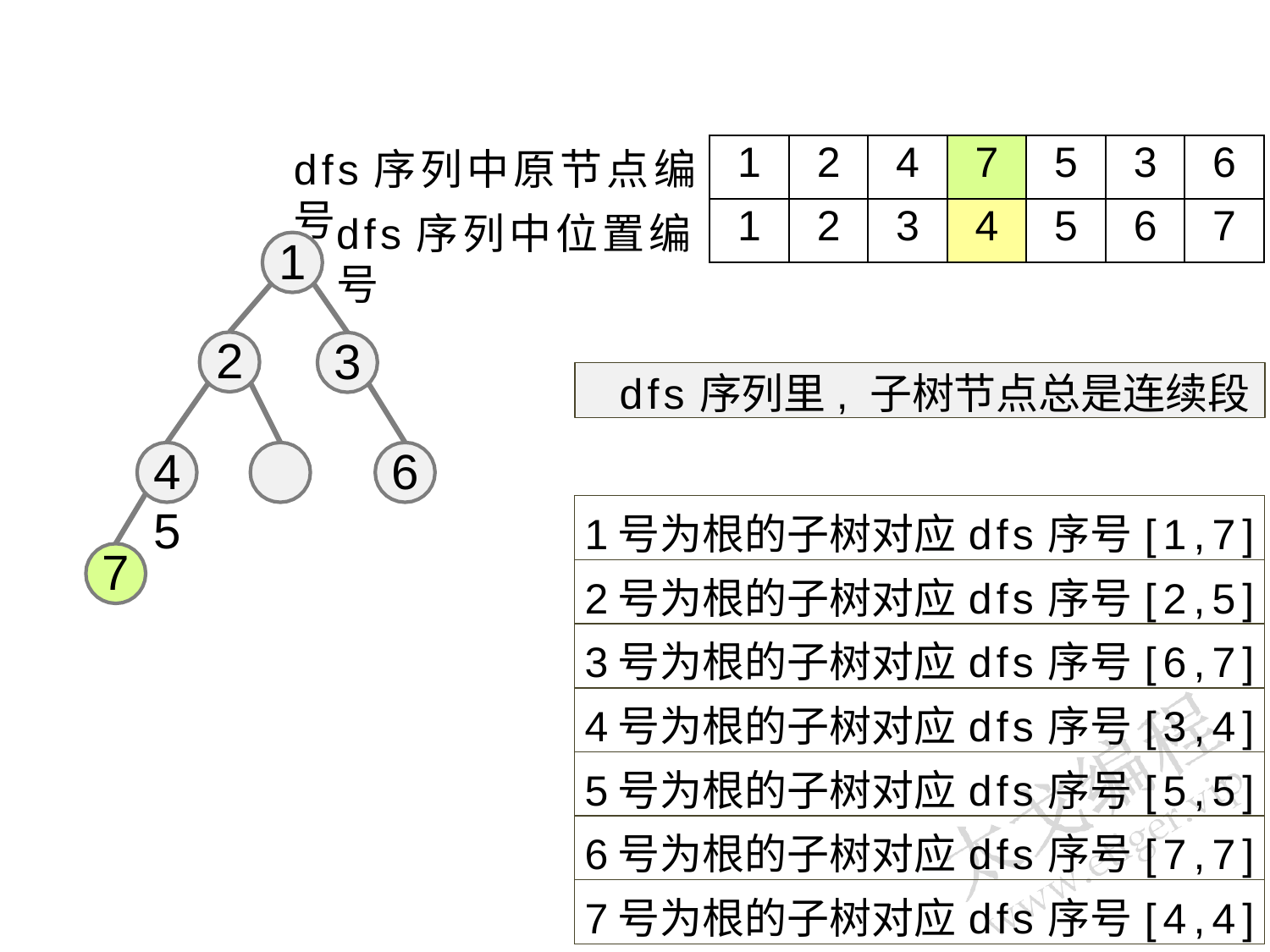

| 1 | 2 | 4 | 7 | 5 | 3 | 6 |
| --- | --- | --- | --- | --- | --- | --- |
| 1 | 2 | 3 | 4 | 5 | 6 | 7 |
dfs序列中原节点编号
dfs序列中位置编号
1

2
3

dfs序列里,子树节点总是连续段
4	5
6

| 1号为根的子树对应dfs序号[1,7] |
| --- |
| 2号为根的子树对应dfs序号[2,5] |
| 3号为根的子树对应dfs序号[6,7] |
| 4号为根的子树对应dfs序号[3,4] |
| 5号为根的子树对应dfs序号[5,5] |
| 6号为根的子树对应dfs序号[7,7] |
| 7号为根的子树对应dfs序号[4,4] |
7